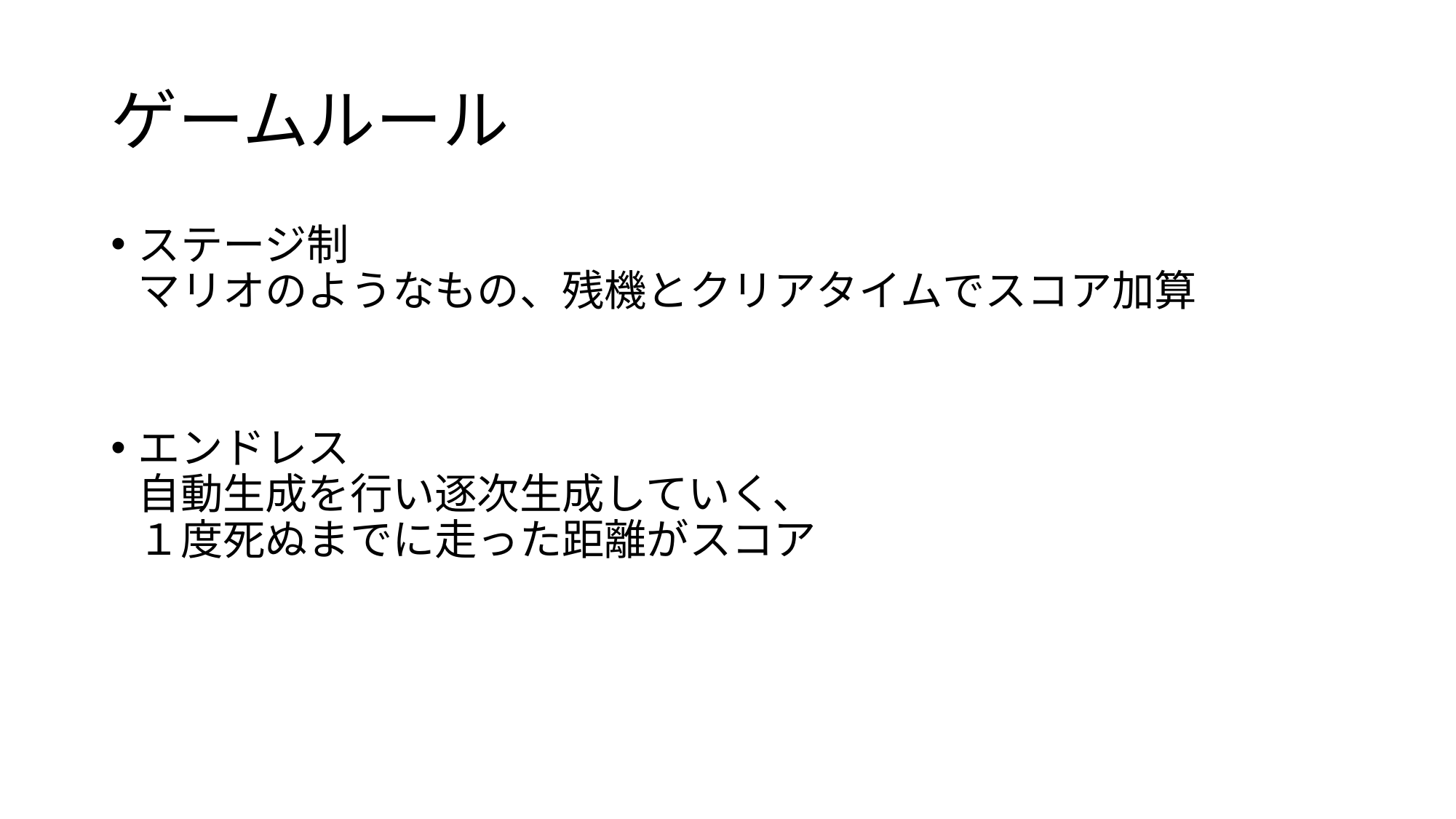

# ゲームルール
ステージ制
マリオのようなもの、残機とクリアタイムでスコア加算
エンドレス
自動生成を行い逐次生成していく、
１度死ぬまでに走った距離がスコア